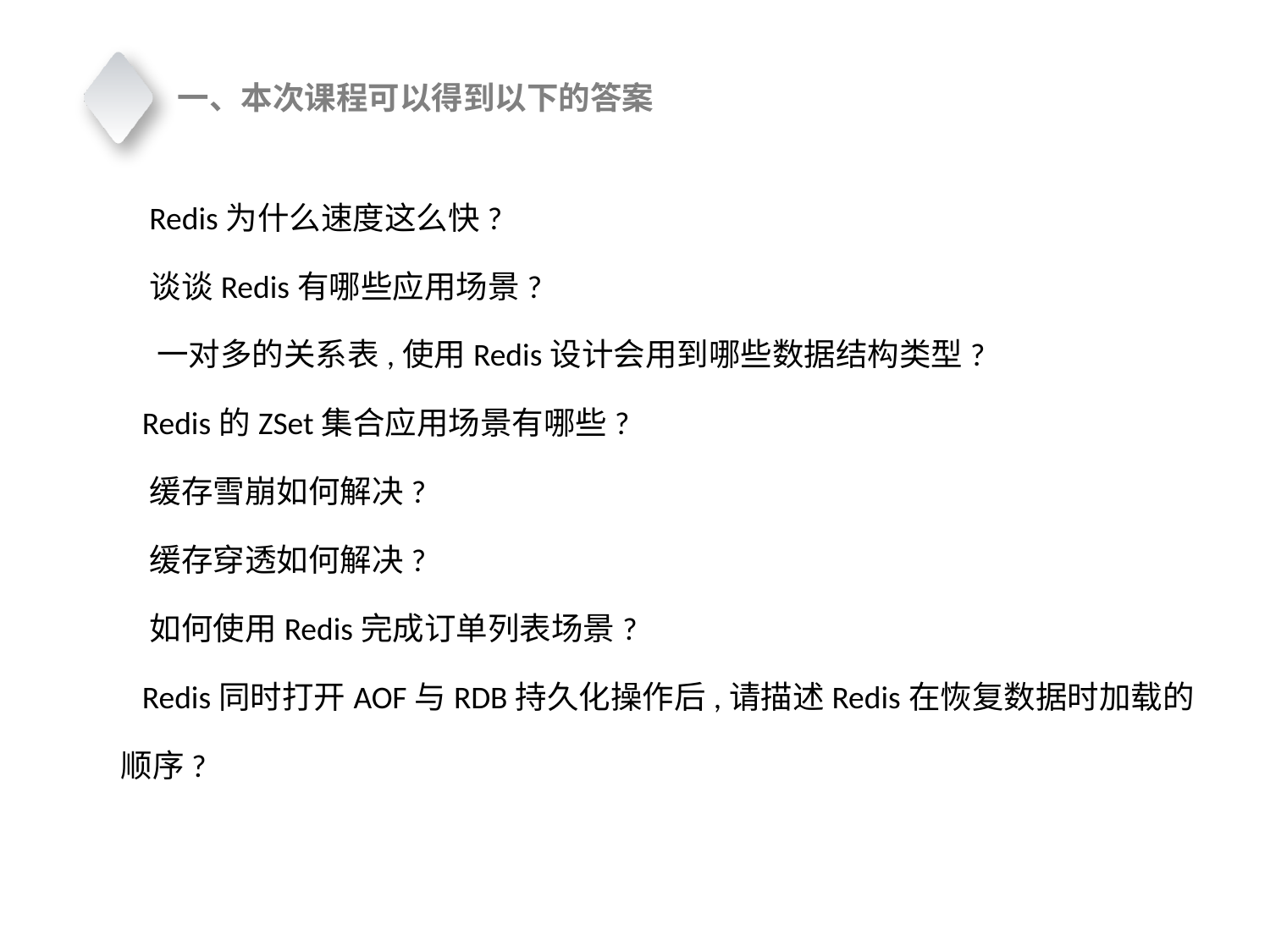

一、本次课程可以得到以下的答案
    Redis为什么速度这么快?
   谈谈Redis有哪些应用场景?
    一对多的关系表,使用Redis设计会用到哪些数据结构类型?
   Redis的ZSet集合应用场景有哪些?
   缓存雪崩如何解决?
   缓存穿透如何解决?
   如何使用Redis完成订单列表场景?
   Redis同时打开AOF与RDB持久化操作后,请描述Redis在恢复数据时加载的顺序?